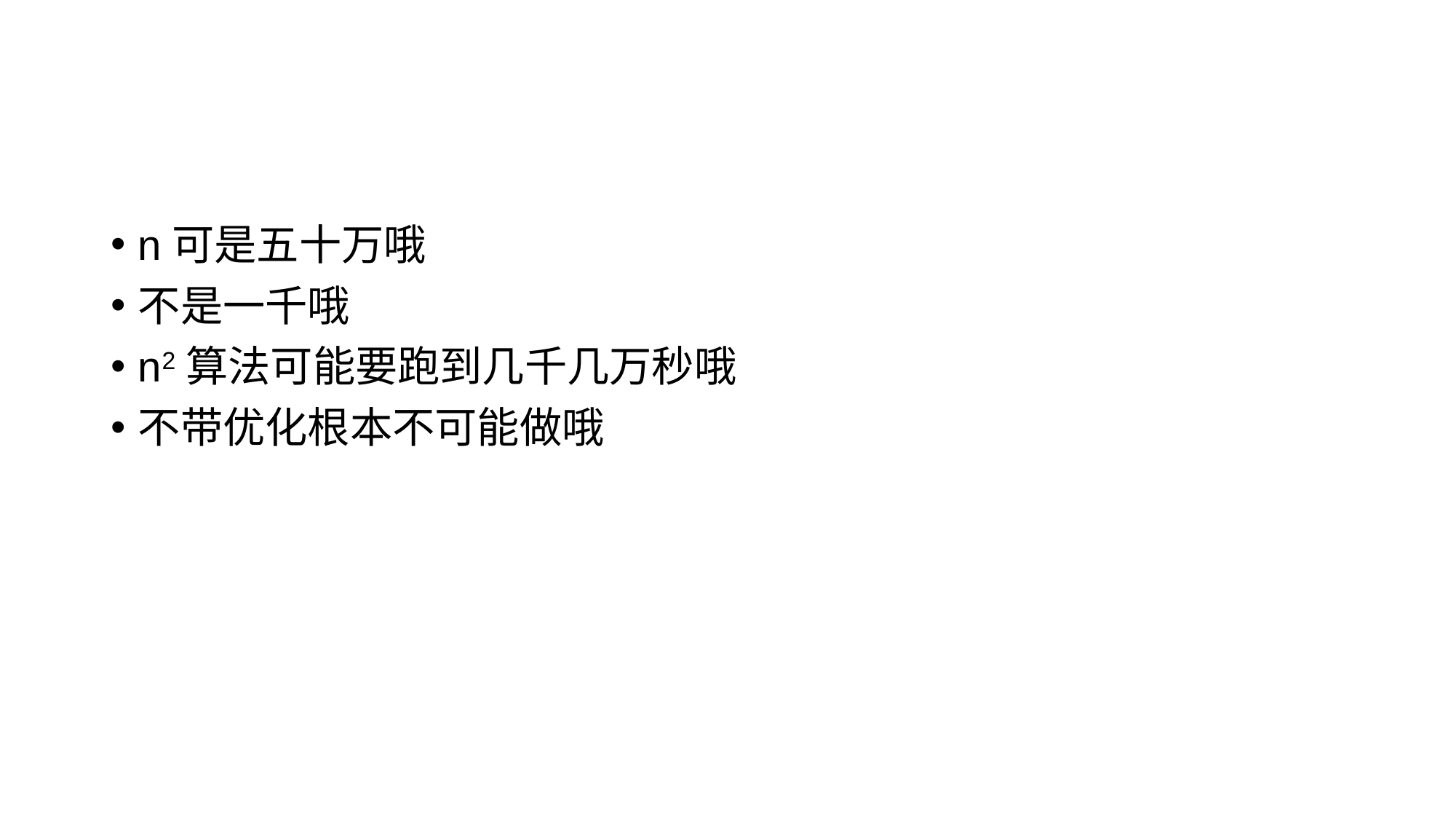

n可是五十万哦
不是一千哦
n2算法可能要跑到几千几万秒哦
不带优化根本不可能做哦